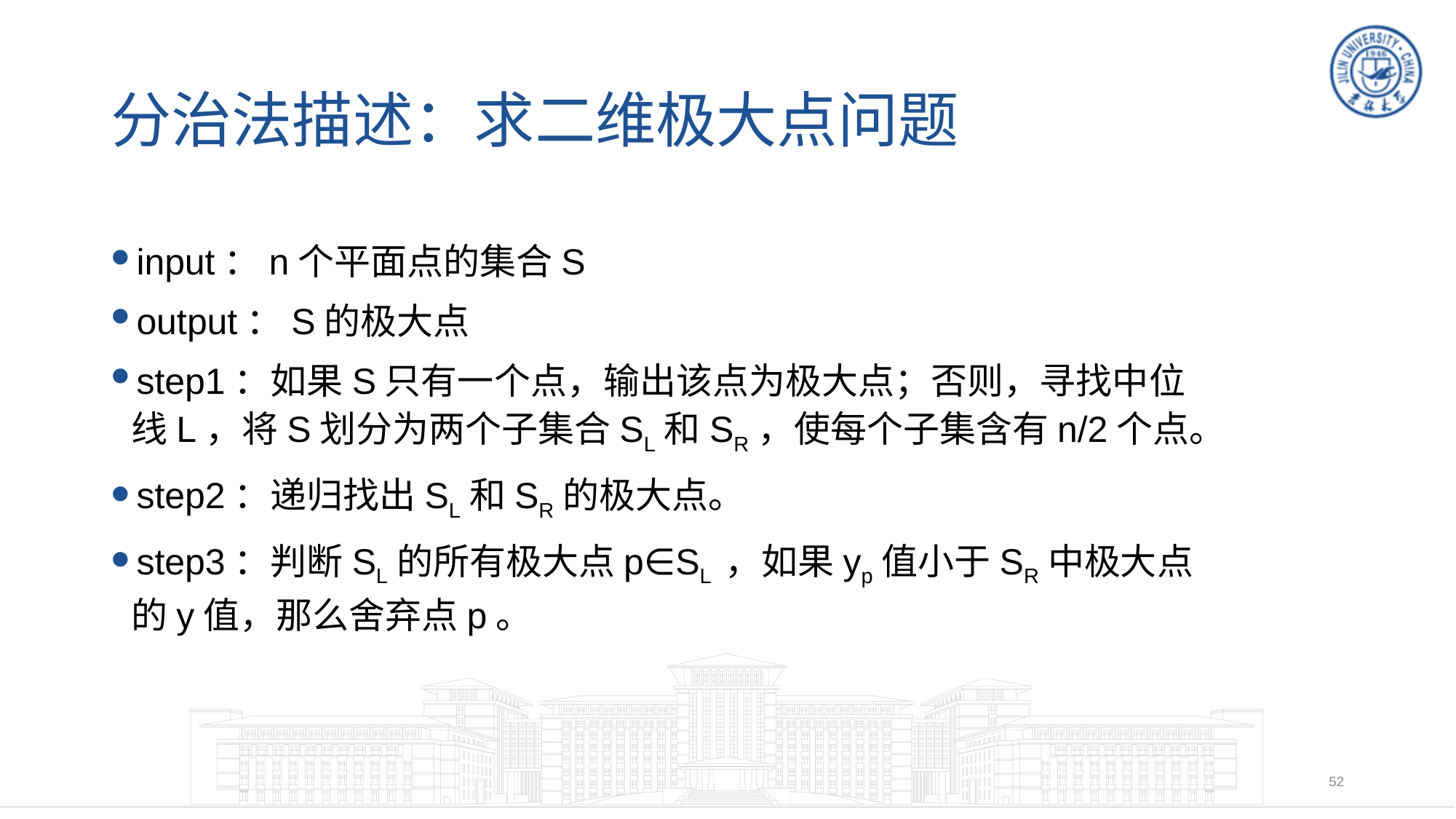

# 分治法描述：求二维极大点问题
input：n个平面点的集合S
output：S的极大点
step1：如果S只有一个点，输出该点为极大点；否则，寻找中位线L，将S划分为两个子集合SL和SR，使每个子集含有n/2个点。
step2：递归找出SL和SR的极大点。
step3：判断SL的所有极大点p∈SL ，如果yp值小于SR中极大点的y值，那么舍弃点p。
52